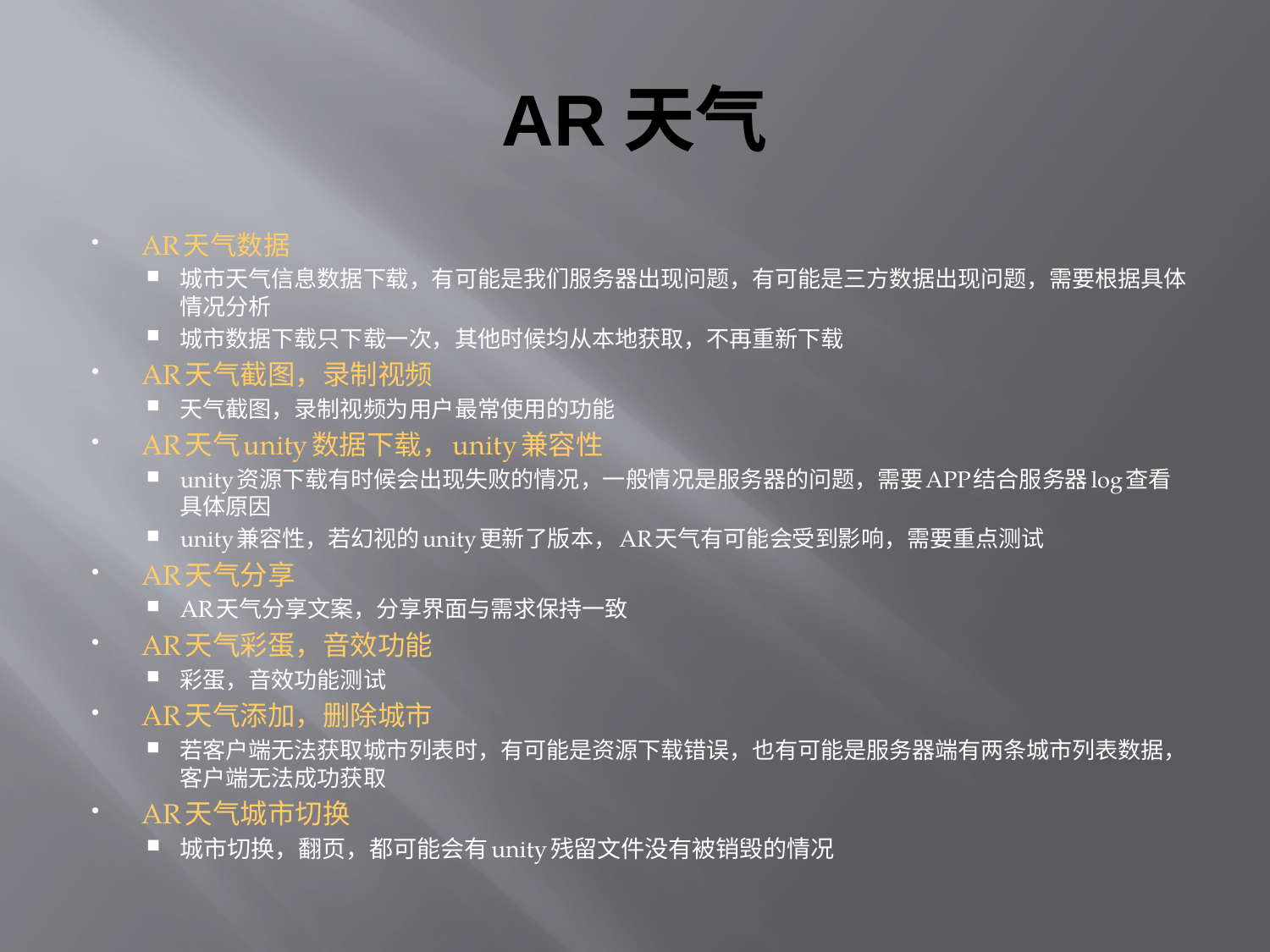

# AR天气
AR天气数据
城市天气信息数据下载，有可能是我们服务器出现问题，有可能是三方数据出现问题，需要根据具体情况分析
城市数据下载只下载一次，其他时候均从本地获取，不再重新下载
AR天气截图，录制视频
天气截图，录制视频为用户最常使用的功能
AR天气unity数据下载，unity兼容性
unity资源下载有时候会出现失败的情况，一般情况是服务器的问题，需要APP结合服务器log查看具体原因
unity兼容性，若幻视的unity更新了版本，AR天气有可能会受到影响，需要重点测试
AR天气分享
AR天气分享文案，分享界面与需求保持一致
AR天气彩蛋，音效功能
彩蛋，音效功能测试
AR天气添加，删除城市
若客户端无法获取城市列表时，有可能是资源下载错误，也有可能是服务器端有两条城市列表数据，客户端无法成功获取
AR天气城市切换
城市切换，翻页，都可能会有unity残留文件没有被销毁的情况